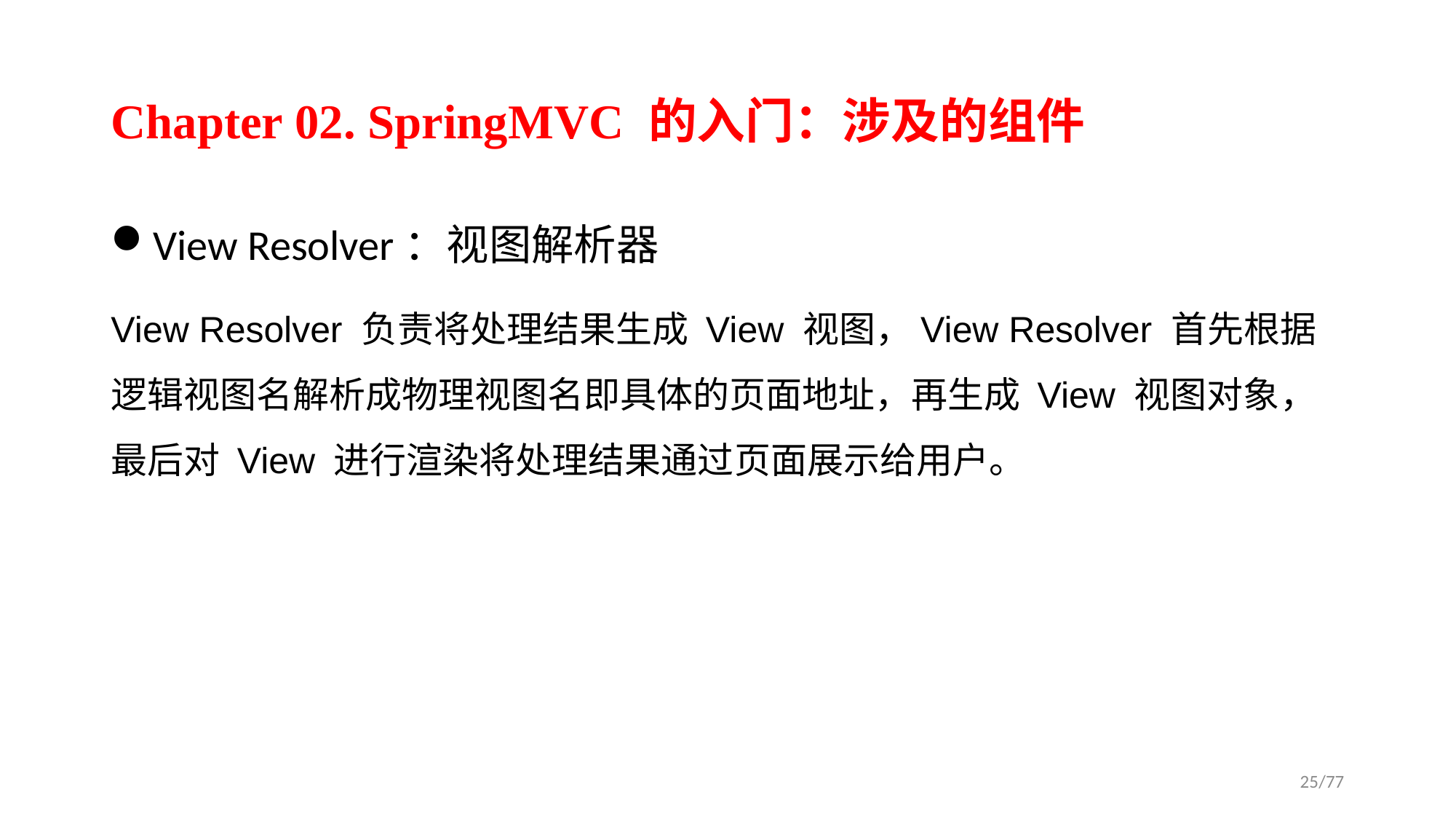

# Chapter 02. SpringMVC 的入门：涉及的组件
View Resolver：视图解析器
View Resolver 负责将处理结果生成 View 视图，View Resolver 首先根据逻辑视图名解析成物理视图名即具体的页面地址，再生成 View 视图对象，最后对 View 进行渲染将处理结果通过页面展示给用户。
25